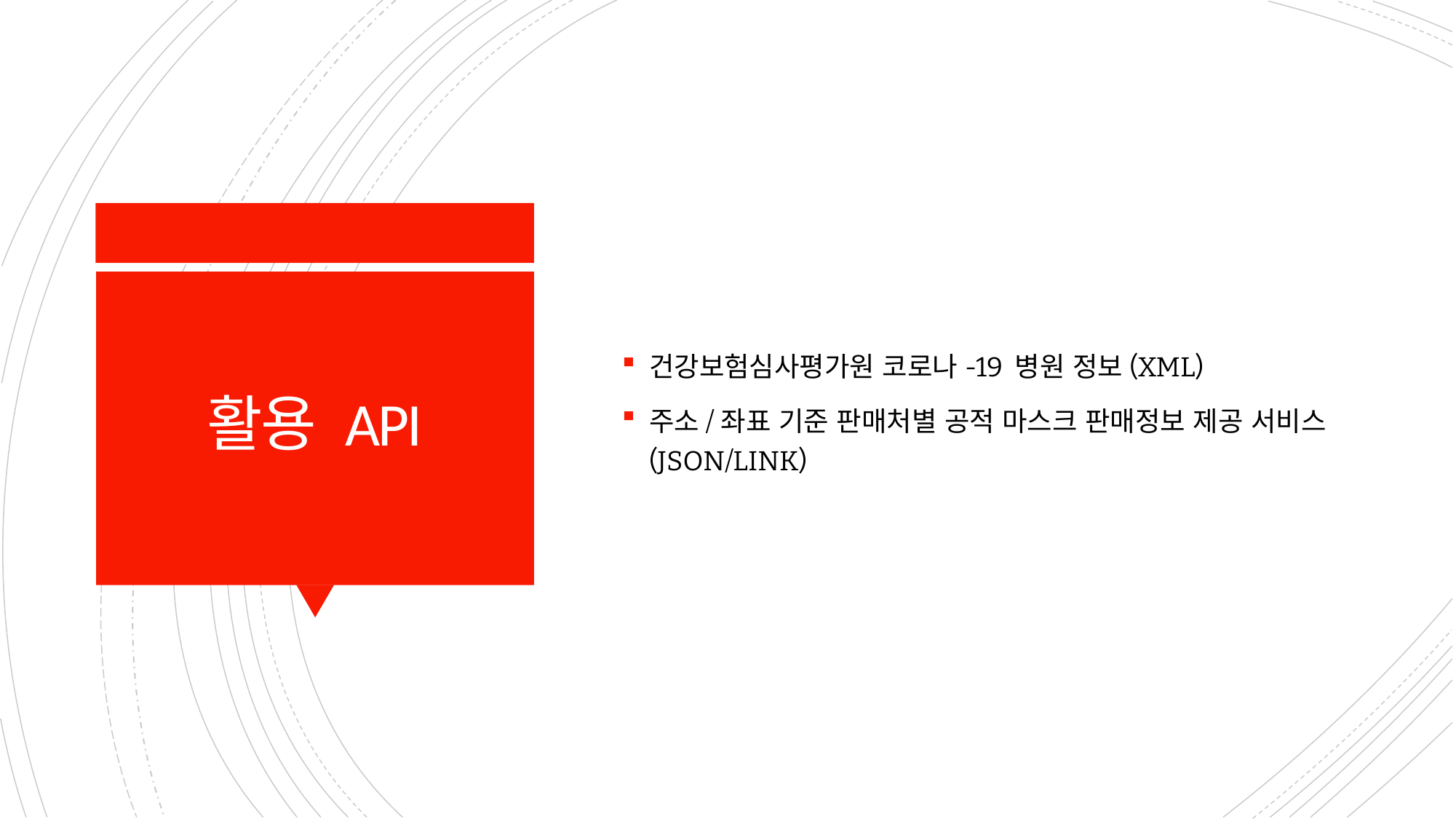

건강보험심사평가원 코로나-19 병원 정보(XML)
주소/좌표 기준 판매처별 공적 마스크 판매정보 제공 서비스(JSON/LINK)
# 활용 API